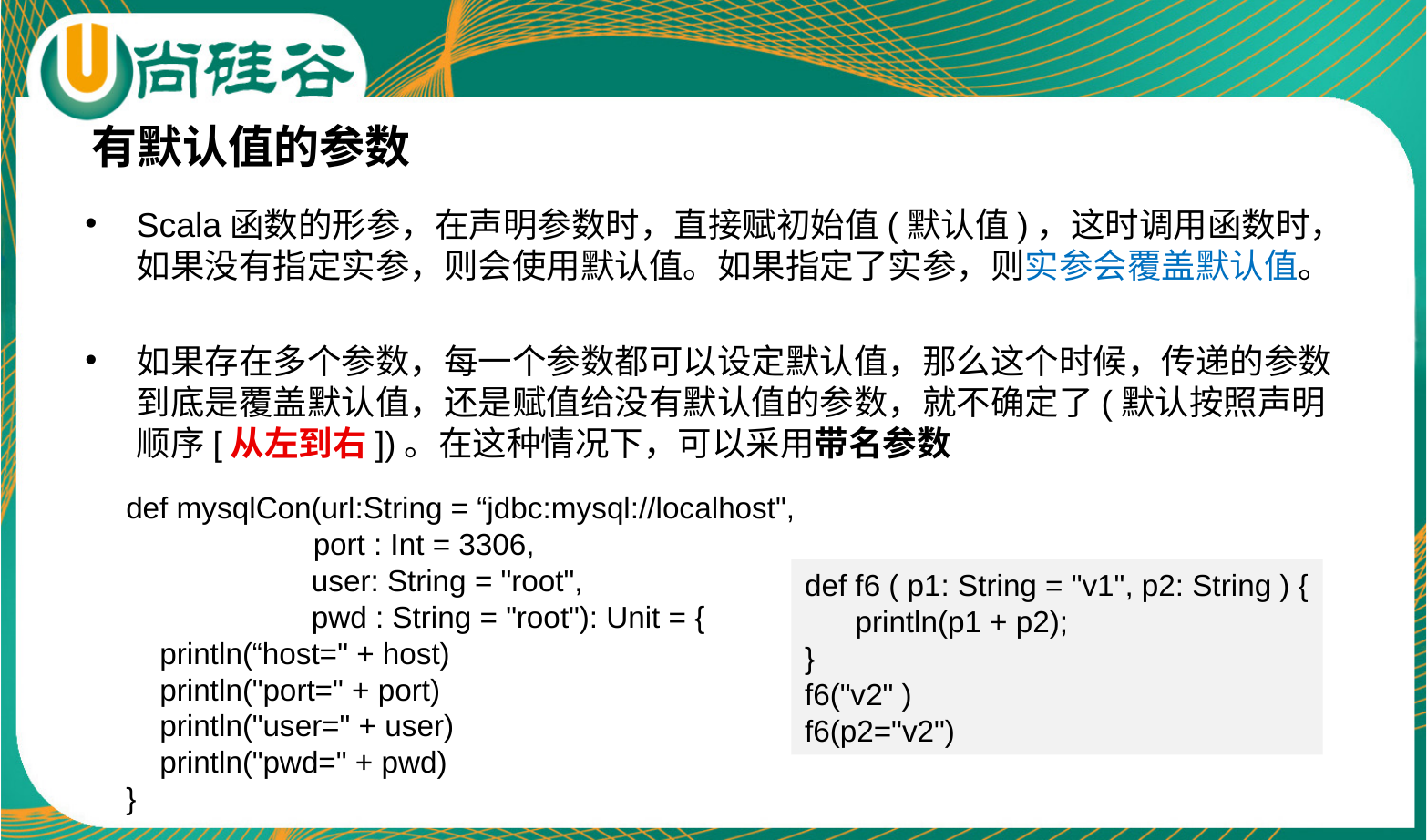

# 有默认值的参数
Scala函数的形参，在声明参数时，直接赋初始值(默认值)，这时调用函数时，如果没有指定实参，则会使用默认值。如果指定了实参，则实参会覆盖默认值。

如果存在多个参数，每一个参数都可以设定默认值，那么这个时候，传递的参数到底是覆盖默认值，还是赋值给没有默认值的参数，就不确定了(默认按照声明顺序[从左到右])。在这种情况下，可以采用带名参数

def mysqlCon(url:String = “jdbc:mysql://localhost",
	      port : Int = 3306,
                      user: String = "root",
                      pwd : String = "root"): Unit = {
    println(“host=" + host)
    println("port=" + port)
    println("user=" + user)
    println("pwd=" + pwd)
}
def f6 ( p1: String = "v1", p2: String ) {
      println(p1 + p2);
}
f6("v2" )
f6(p2="v2")